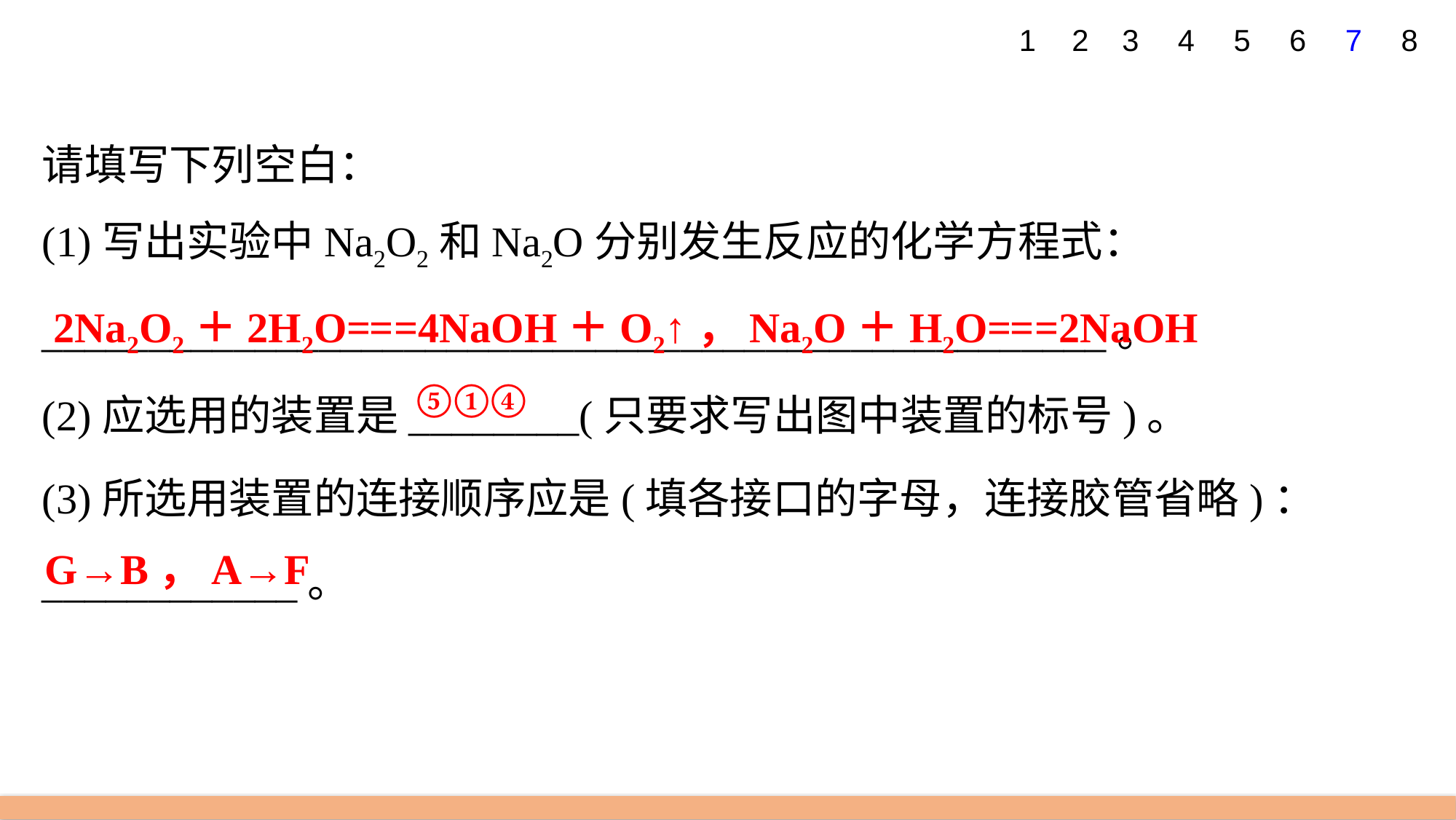

1
2
3
4
5
6
7
8
请填写下列空白：
(1)写出实验中Na2O2和Na2O分别发生反应的化学方程式：
__________________________________________________。
(2)应选用的装置是________(只要求写出图中装置的标号)。
(3)所选用装置的连接顺序应是(填各接口的字母，连接胶管省略)：____________。
2Na2O2＋2H2O===4NaOH＋O2↑，Na2O＋H2O===2NaOH
⑤①④
G→B，A→F